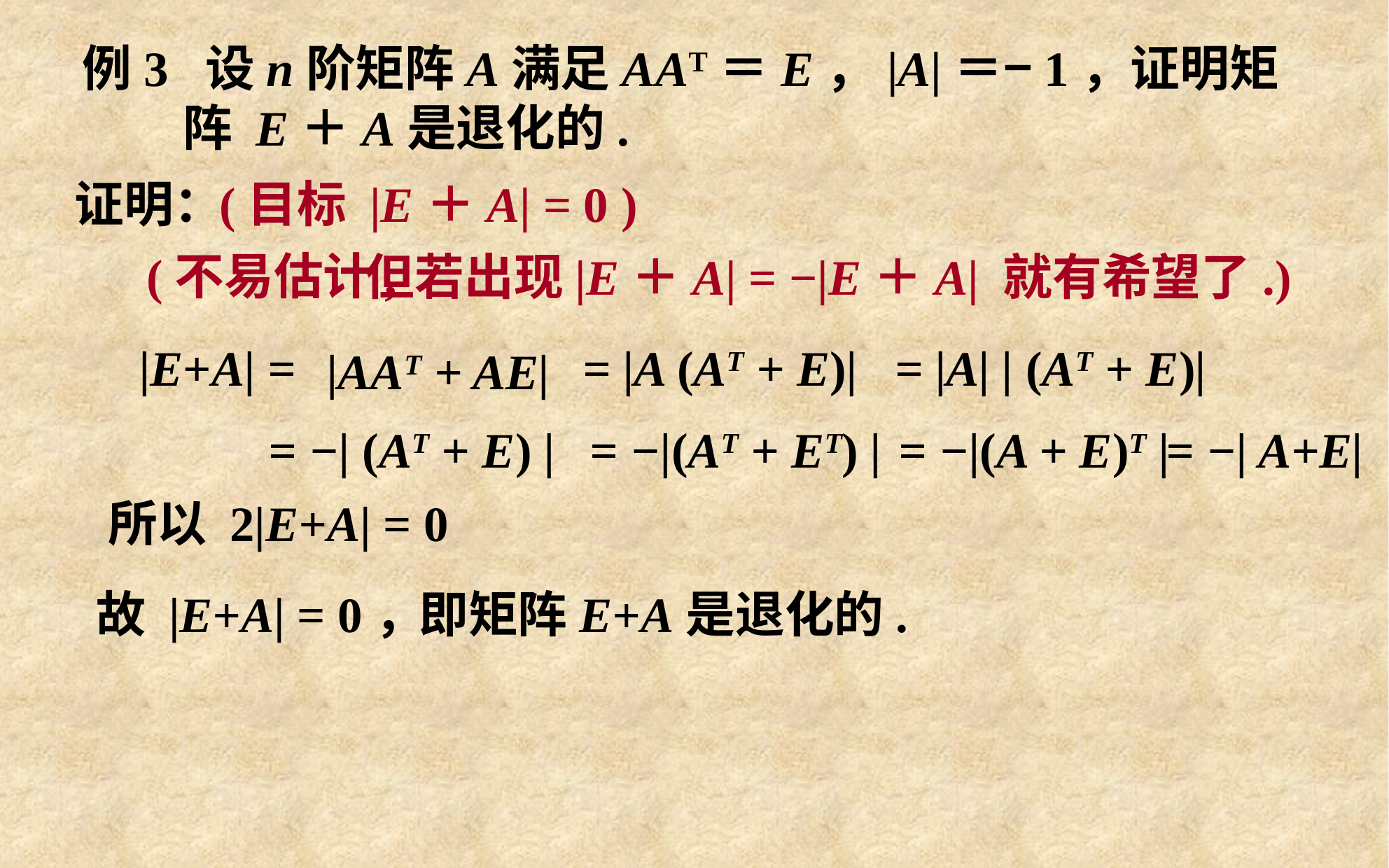

# 例3  设n阶矩阵A满足AAT＝E，|A|＝−1，证明矩阵 E＋A是退化的.
证明：
(目标 |E＋A| = 0 )
(不易估计,
但若出现|E＋A| = −|E＋A| 就有希望了.)
|E+A| =
= |A (AT + E)|
= |A| | (AT + E)|
 |AAT + AE|
= −| A+E|
= −| (AT + E) |
= −|(AT + ET) |
= −|(A + E)T |
所以 2|E+A| = 0
故 |E+A| = 0，
即矩阵E+A是退化的.